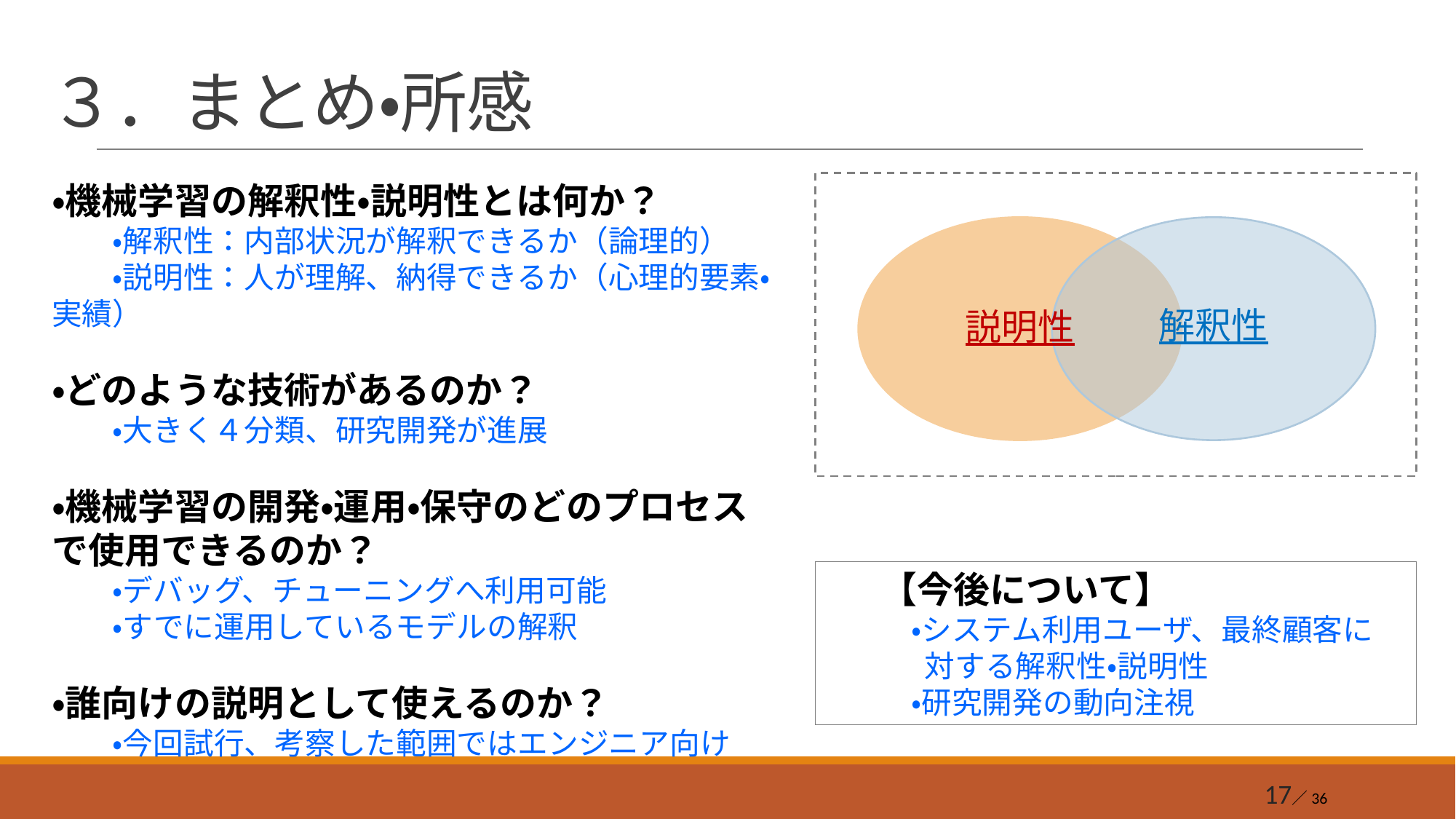

# ３．まとめ・所感
・機械学習の解釈性・説明性とは何か？
　　・解釈性：内部状況が解釈できるか（論理的）
　　・説明性：人が理解、納得できるか（心理的要素・実績）

・どのような技術があるのか？
　　・大きく４分類、研究開発が進展

・機械学習の開発・運用・保守のどのプロセスで使用できるのか？
　　・デバッグ、チューニングへ利用可能
　　・すでに運用しているモデルの解釈

・誰向けの説明として使えるのか？
　　・今回試行、考察した範囲ではエンジニア向け

解釈性
説明性
【今後について】
　・システム利用ユーザ、最終顧客に
　  対する解釈性・説明性
　・研究開発の動向注視
17／36